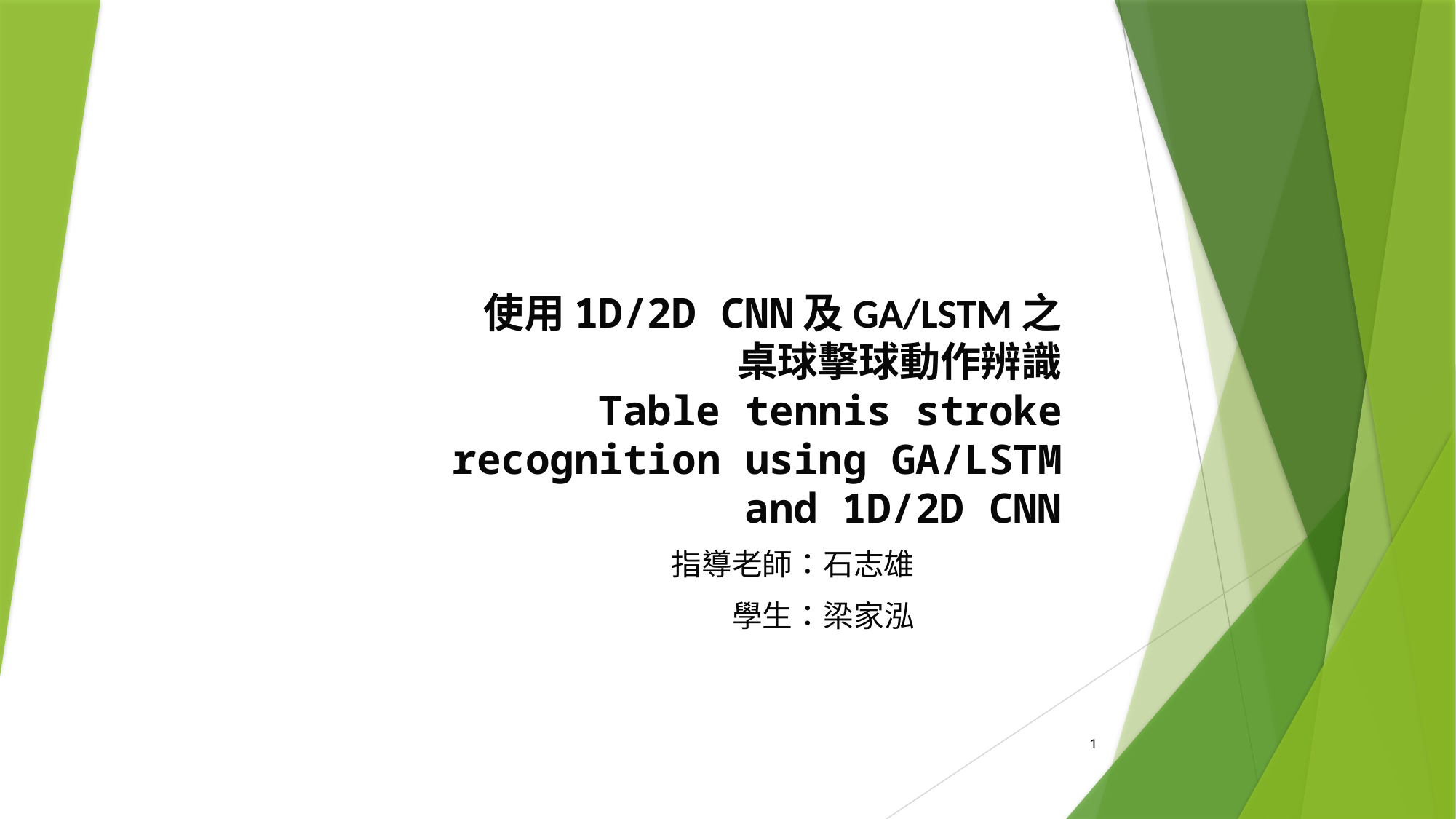

# 使用1D/2D CNN及GA/LSTM之 桌球擊球動作辨識 Table tennis stroke recognition using GA/LSTM and 1D/2D CNN
指導老師：石志雄
學生：梁家泓
1